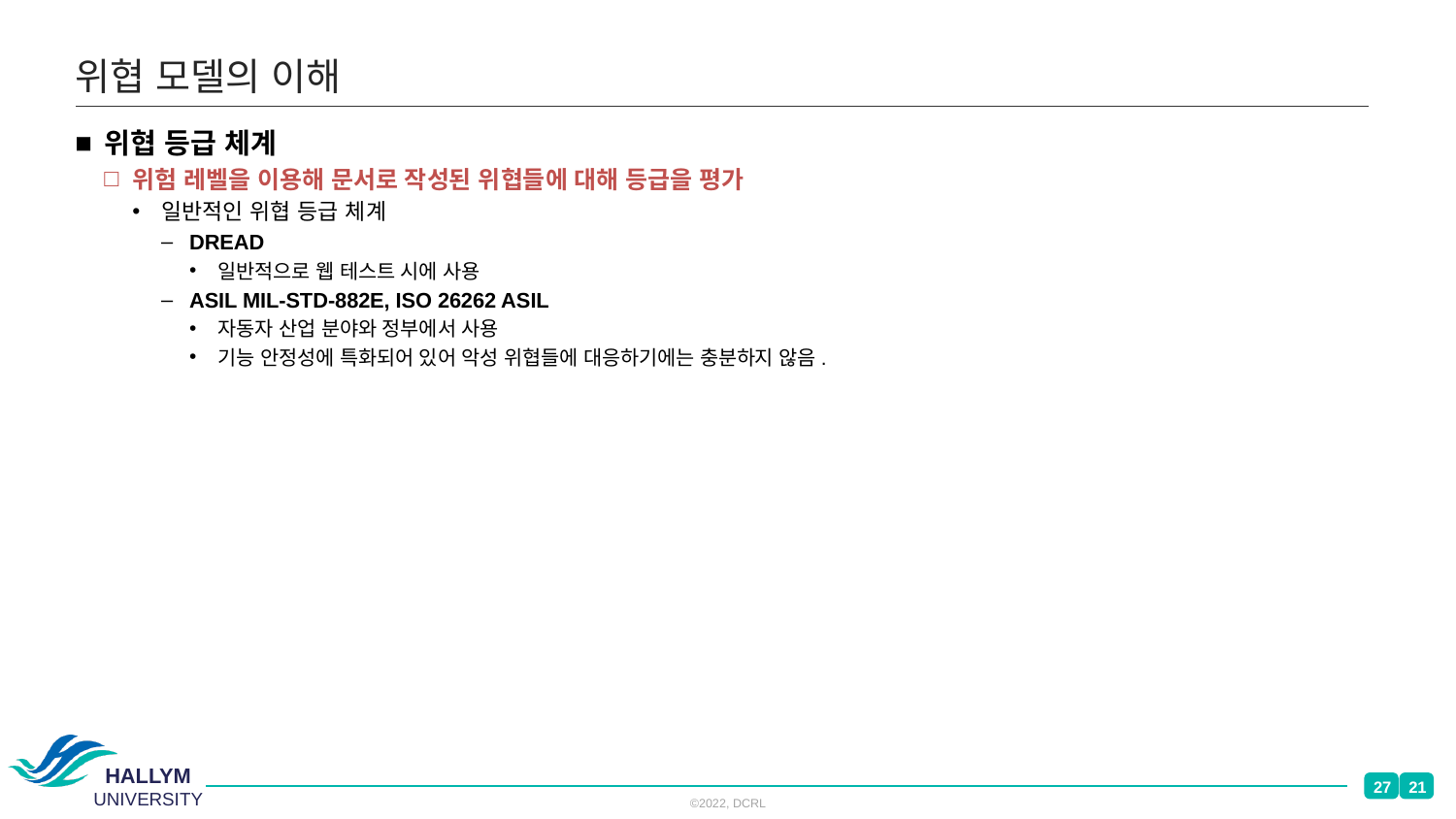

# 위협 모델의 이해
위협 등급 체계
위험 레벨을 이용해 문서로 작성된 위협들에 대해 등급을 평가
일반적인 위협 등급 체계
DREAD
일반적으로 웹 테스트 시에 사용
ASIL MIL-STD-882E, ISO 26262 ASIL
자동자 산업 분야와 정부에서 사용
기능 안정성에 특화되어 있어 악성 위협들에 대응하기에는 충분하지 않음.